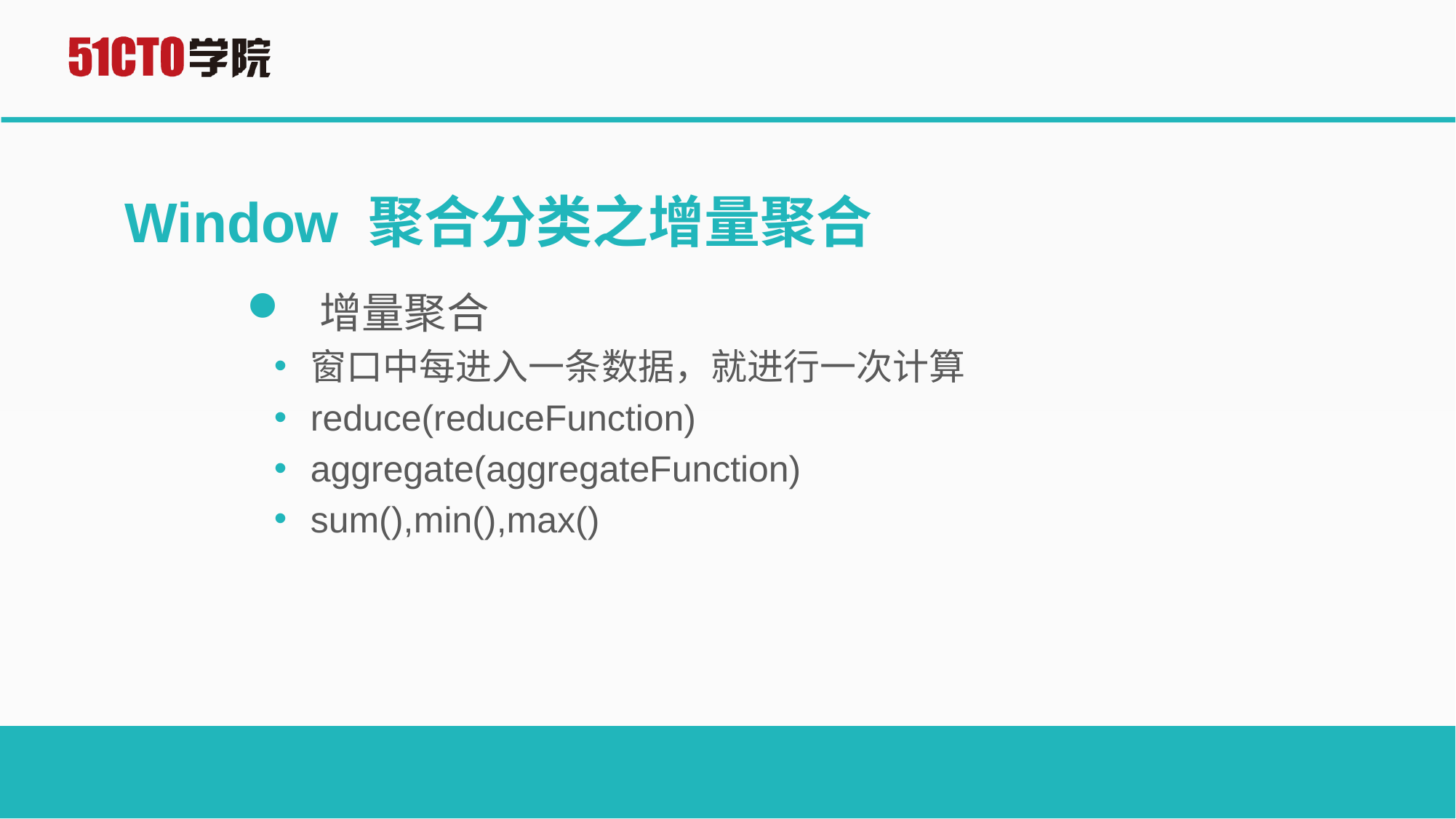

# Window 聚合分类之增量聚合
增量聚合
窗口中每进入一条数据，就进行一次计算
reduce(reduceFunction)
aggregate(aggregateFunction)
sum(),min(),max()